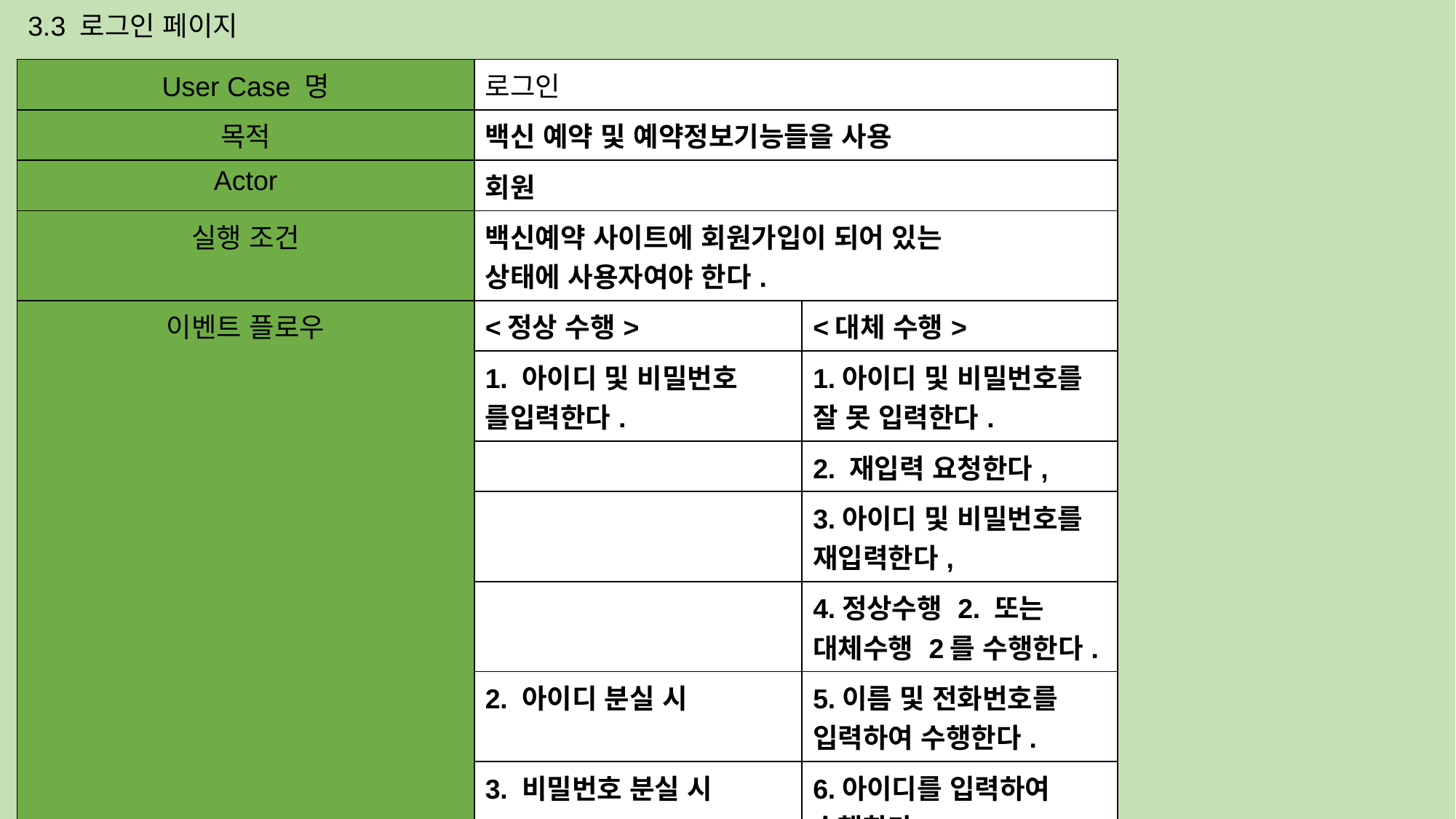

3.3 로그인 페이지
| User Case 명 | 로그인 |  |
| --- | --- | --- |
| 목적 | 백신 예약 및 예약정보기능들을 사용 |  |
| Actor | 회원 |  |
| 실행 조건 | 백신예약 사이트에 회원가입이 되어 있는 상태에 사용자여야 한다. |  |
| 이벤트 플로우 | <정상 수행> | <대체 수행> |
|  | 1. 아이디 및 비밀번호 를입력한다. | 1.아이디 및 비밀번호를 잘 못 입력한다. |
|  |  | 2. 재입력 요청한다, |
|  |  | 3.아이디 및 비밀번호를 재입력한다, |
|  |  | 4.정상수행 2. 또는 대체수행 2를 수행한다. |
|  | 2. 아이디 분실 시 | 5.이름 및 전화번호를 입력하여 수행한다. |
|  | 3. 비밀번호 분실 시 | 6.아이디를 입력하여 수행한다. |
|  | 4.로그인한다. |  |